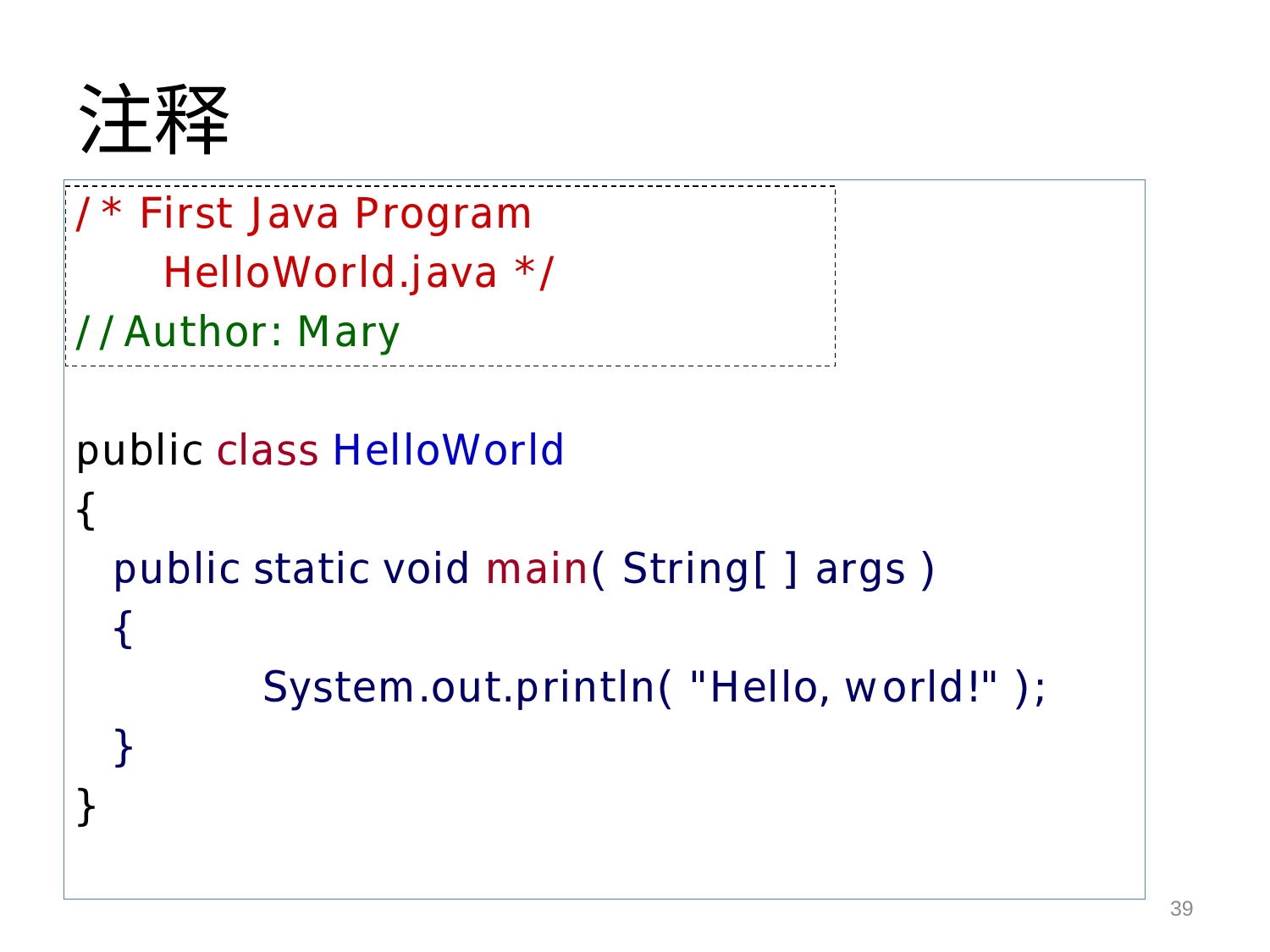

# 注释
/* First Java Program
       HelloWorld.java */
//Author: Mary

public class HelloWorld
{
   public static void main( String[ ] args )
   {
		 System.out.println( "Hello, world!" );
   }
}

39